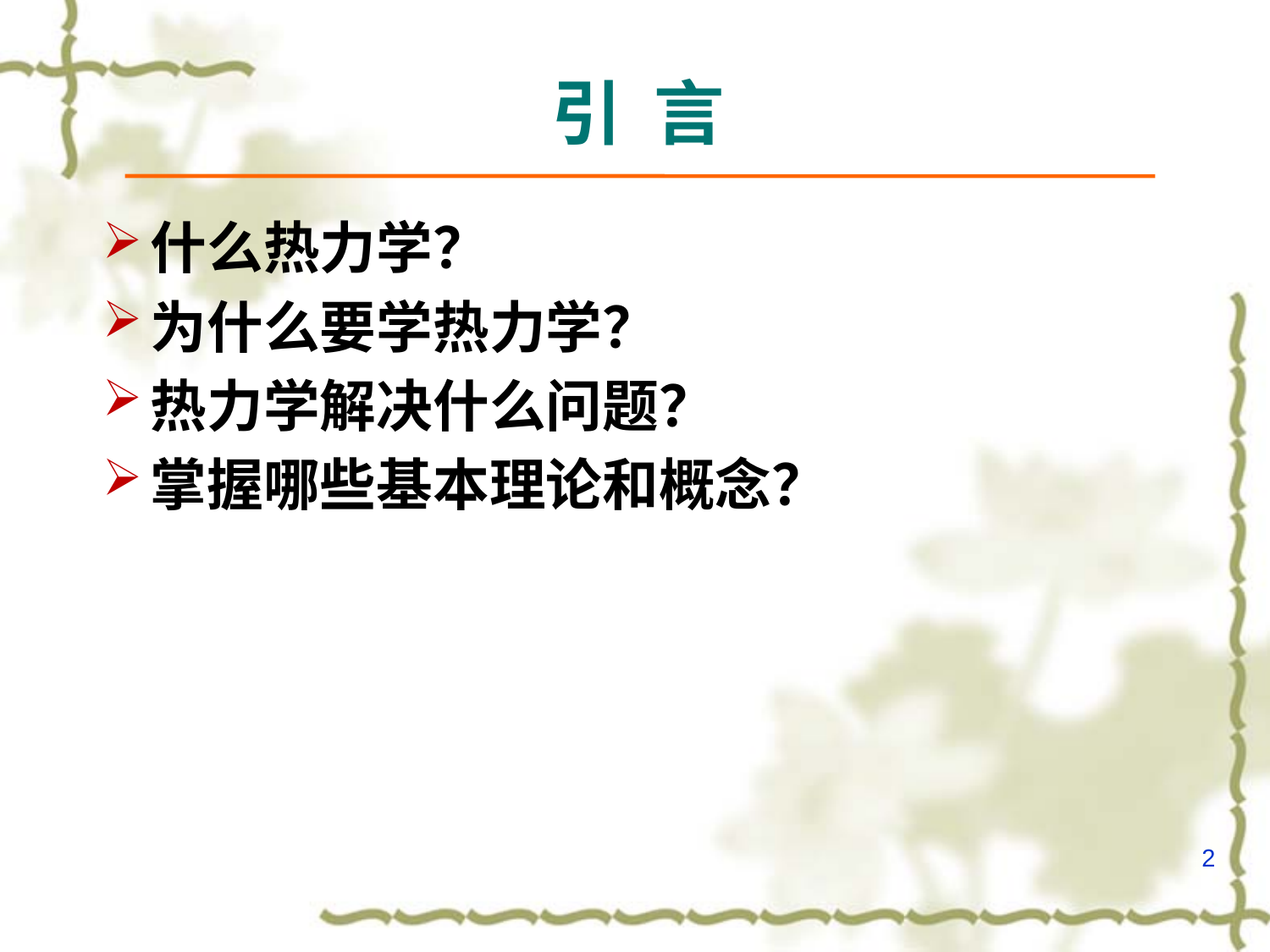

# 引  言

什么热力学？
为什么要学热力学？
热力学解决什么问题？
掌握哪些基本理论和概念？
2